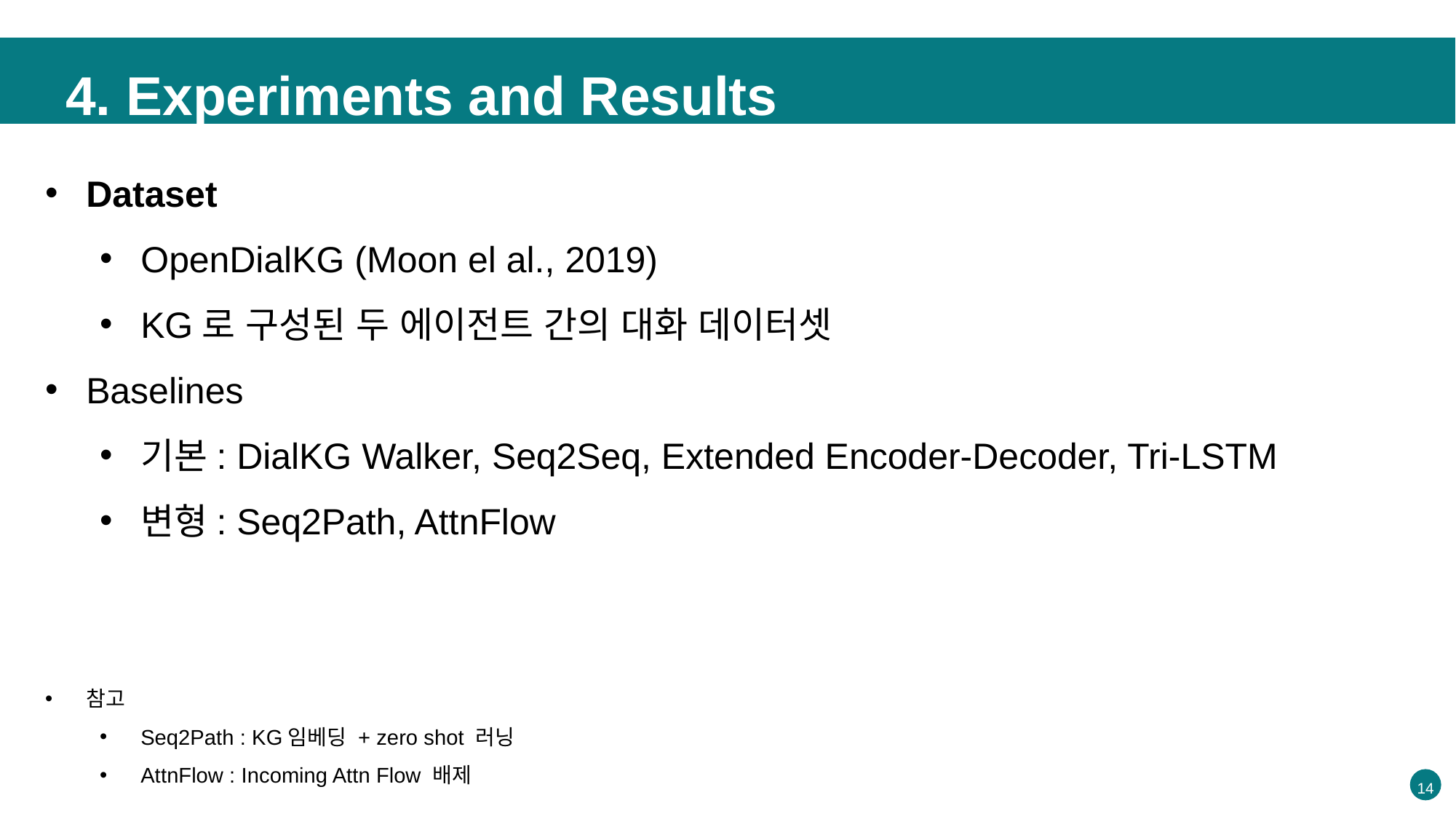

4. Experiments and Results

Dataset
OpenDialKG (Moon el al., 2019)
KG로 구성된 두 에이전트 간의 대화 데이터셋
Baselines
기본: DialKG Walker, Seq2Seq, Extended Encoder-Decoder, Tri-LSTM
변형: Seq2Path, AttnFlow

참고
Seq2Path : KG임베딩 + zero shot 러닝
AttnFlow : Incoming Attn Flow 배제